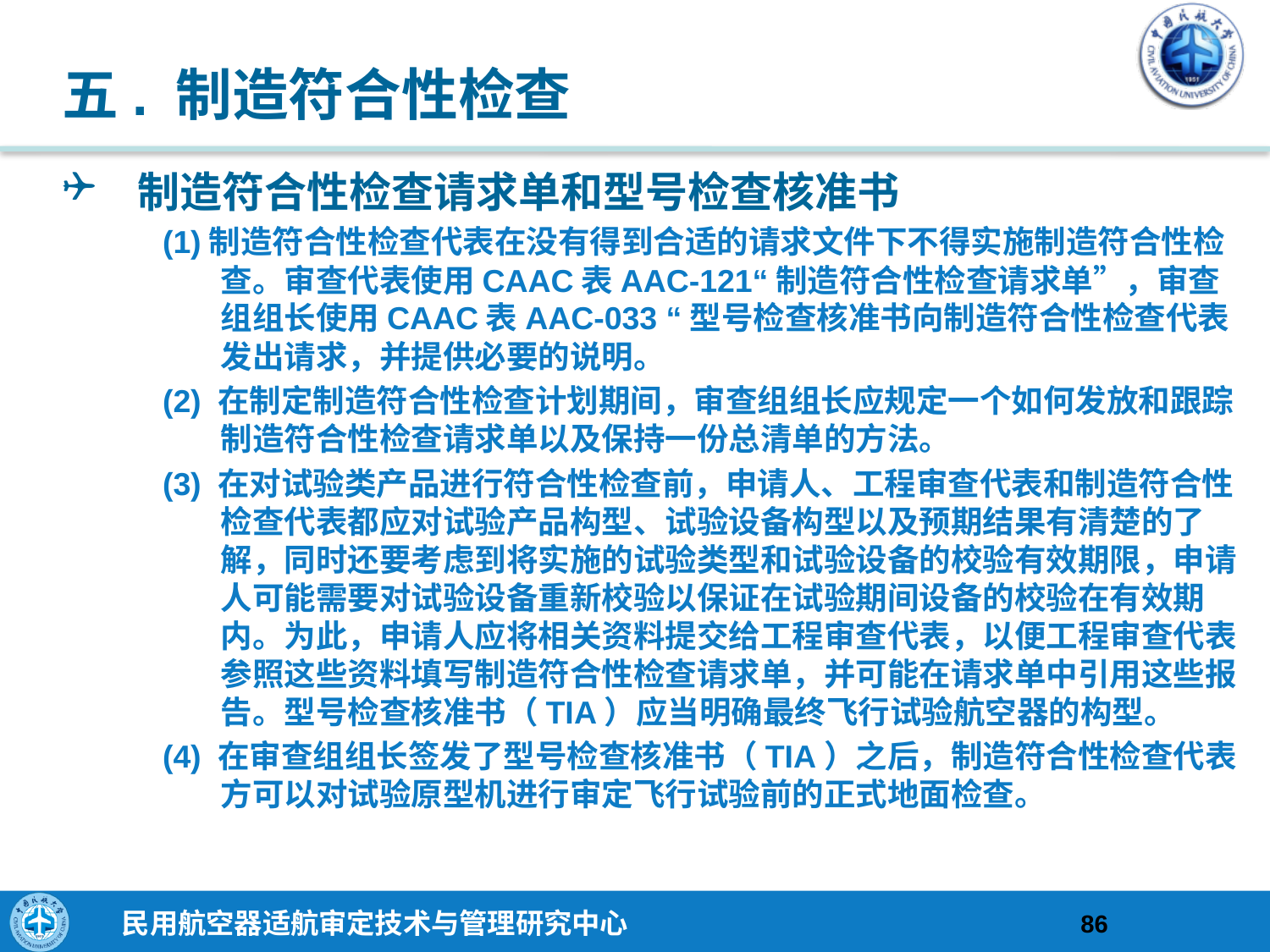

# 五. 制造符合性检查
制造符合性检查请求单和型号检查核准书
(1)制造符合性检查代表在没有得到合适的请求文件下不得实施制造符合性检查。审查代表使用CAAC表AAC-121“制造符合性检查请求单”，审查组组长使用CAAC表AAC-033 “型号检查核准书向制造符合性检查代表发出请求，并提供必要的说明。
(2) 在制定制造符合性检查计划期间，审查组组长应规定一个如何发放和跟踪制造符合性检查请求单以及保持一份总清单的方法。
(3) 在对试验类产品进行符合性检查前，申请人、工程审查代表和制造符合性检查代表都应对试验产品构型、试验设备构型以及预期结果有清楚的了解，同时还要考虑到将实施的试验类型和试验设备的校验有效期限，申请人可能需要对试验设备重新校验以保证在试验期间设备的校验在有效期内。为此，申请人应将相关资料提交给工程审查代表，以便工程审查代表参照这些资料填写制造符合性检查请求单，并可能在请求单中引用这些报告。型号检查核准书（TIA）应当明确最终飞行试验航空器的构型。
(4) 在审查组组长签发了型号检查核准书（TIA）之后，制造符合性检查代表方可以对试验原型机进行审定飞行试验前的正式地面检查。